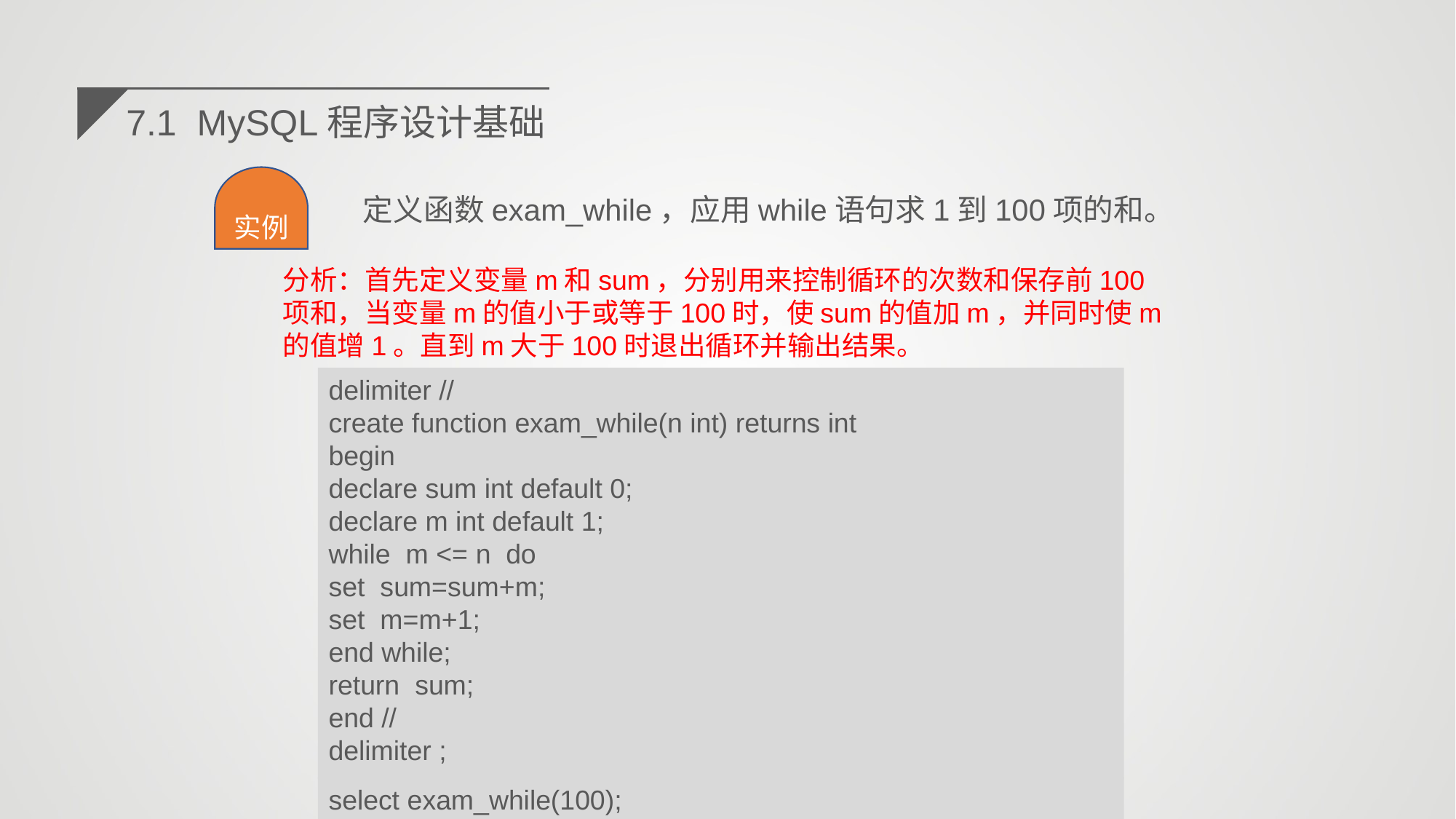

7.1  MySQL程序设计基础

实例
    定义函数exam_while，应用while语句求1到100项的和。
分析：首先定义变量m和sum，分别用来控制循环的次数和保存前100项和，当变量m的值小于或等于100时，使sum的值加m，并同时使m的值增1。直到m大于100时退出循环并输出结果。
delimiter //
create function exam_while(n int) returns int
begin
declare sum int default 0;
declare m int default 1;
while  m <= n  do
set  sum=sum+m;
set  m=m+1;
end while;
return  sum;
end //
delimiter ;

select exam_while(100);